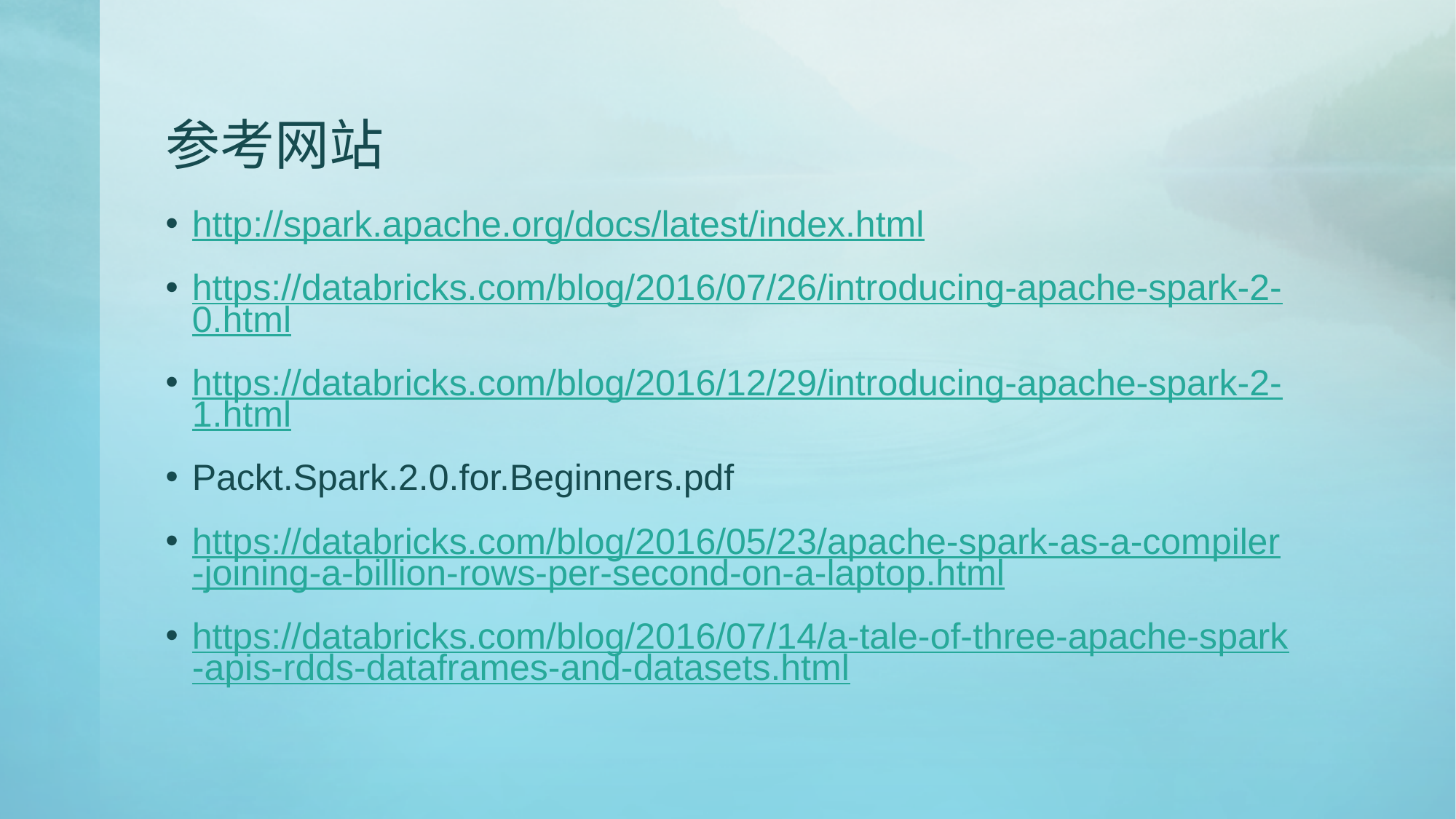

# 参考网站
http://spark.apache.org/docs/latest/index.html
https://databricks.com/blog/2016/07/26/introducing-apache-spark-2-0.html
https://databricks.com/blog/2016/12/29/introducing-apache-spark-2-1.html
Packt.Spark.2.0.for.Beginners.pdf
https://databricks.com/blog/2016/05/23/apache-spark-as-a-compiler-joining-a-billion-rows-per-second-on-a-laptop.html
https://databricks.com/blog/2016/07/14/a-tale-of-three-apache-spark-apis-rdds-dataframes-and-datasets.html